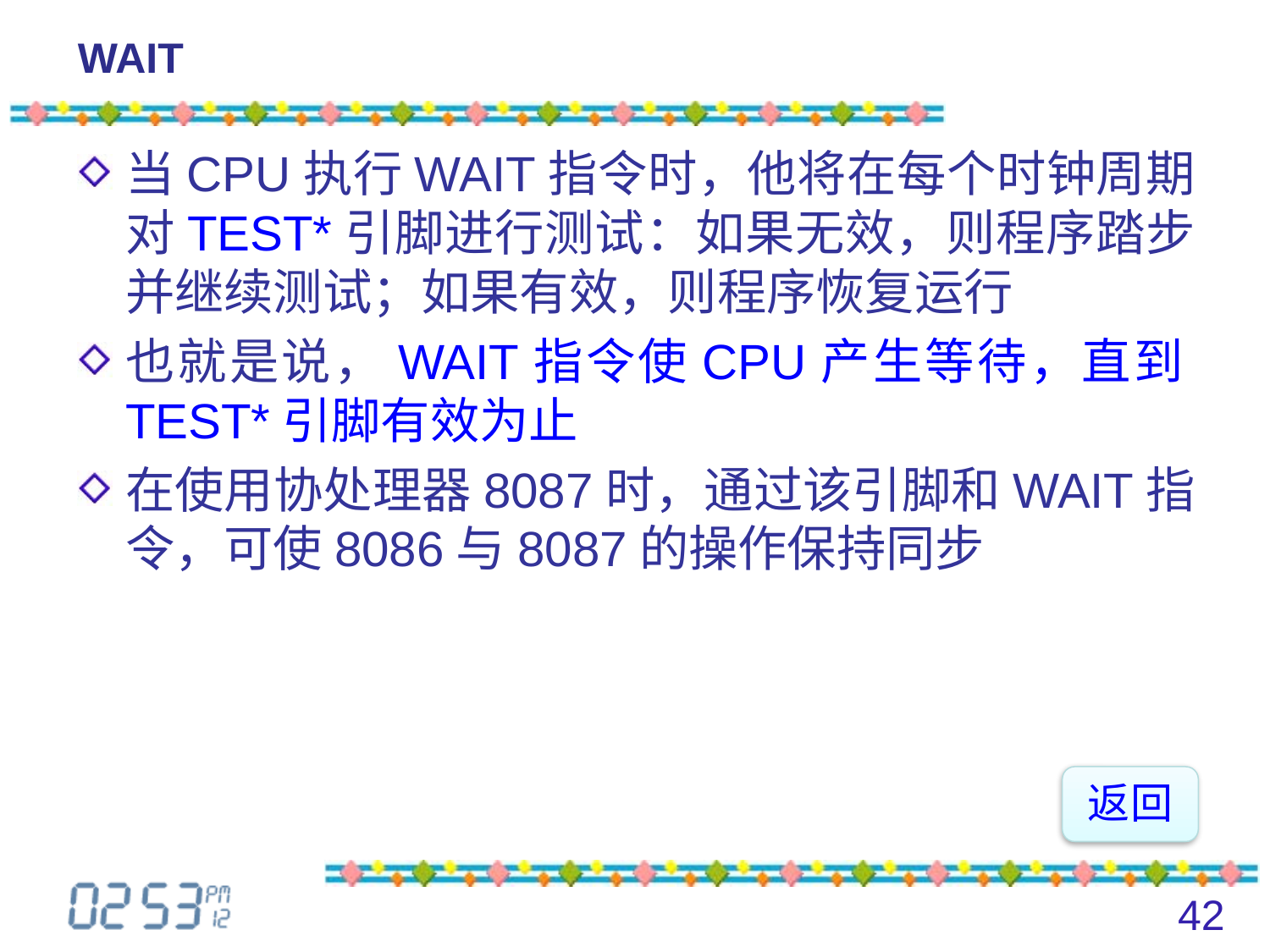

# WAIT
当CPU执行WAIT指令时，他将在每个时钟周期对TEST*引脚进行测试：如果无效，则程序踏步并继续测试；如果有效，则程序恢复运行
也就是说，WAIT指令使CPU产生等待，直到TEST*引脚有效为止
在使用协处理器8087时，通过该引脚和WAIT指令，可使8086与8087的操作保持同步
返回